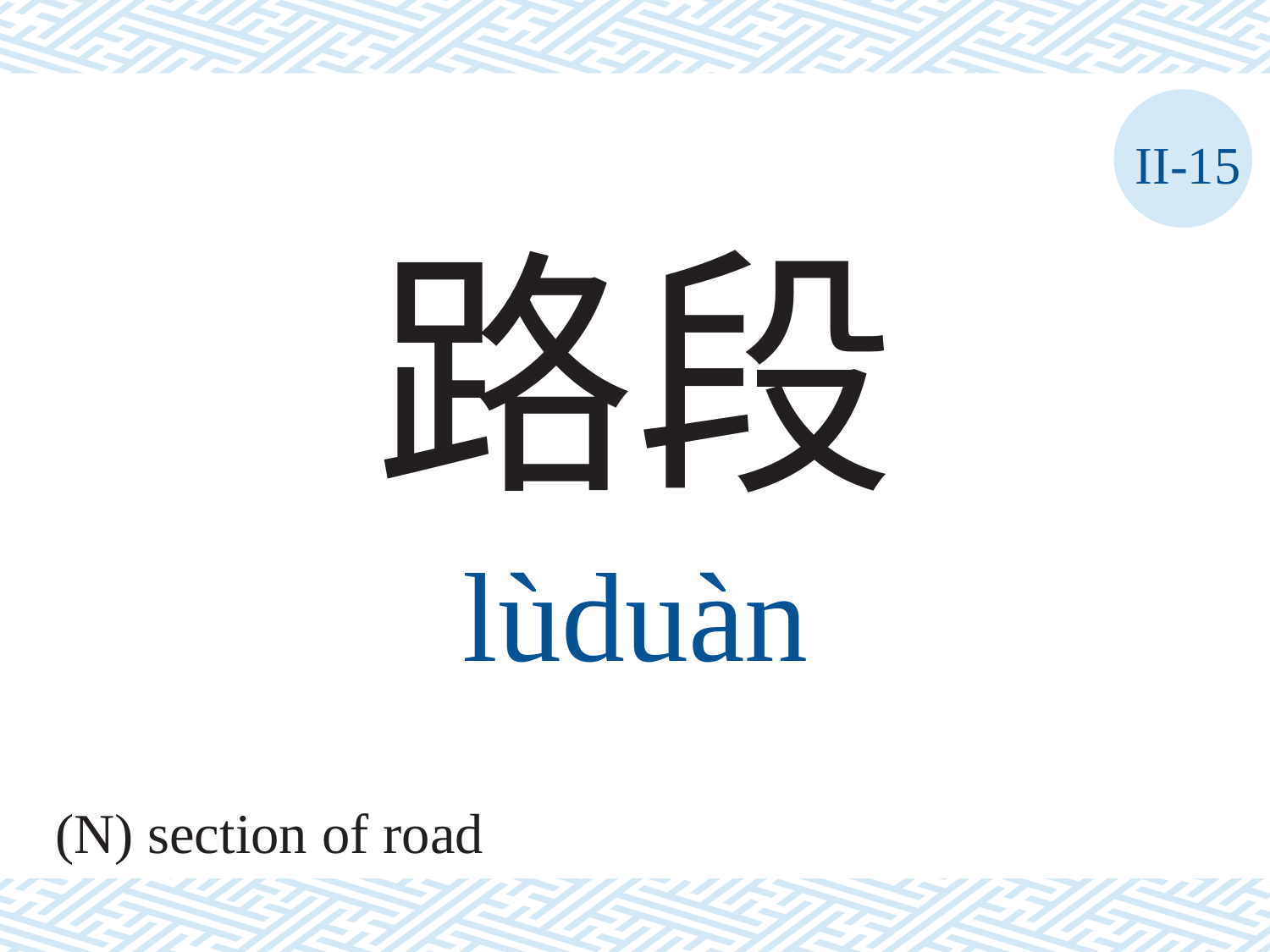

II-15
路段
lùduàn
(N) section of road